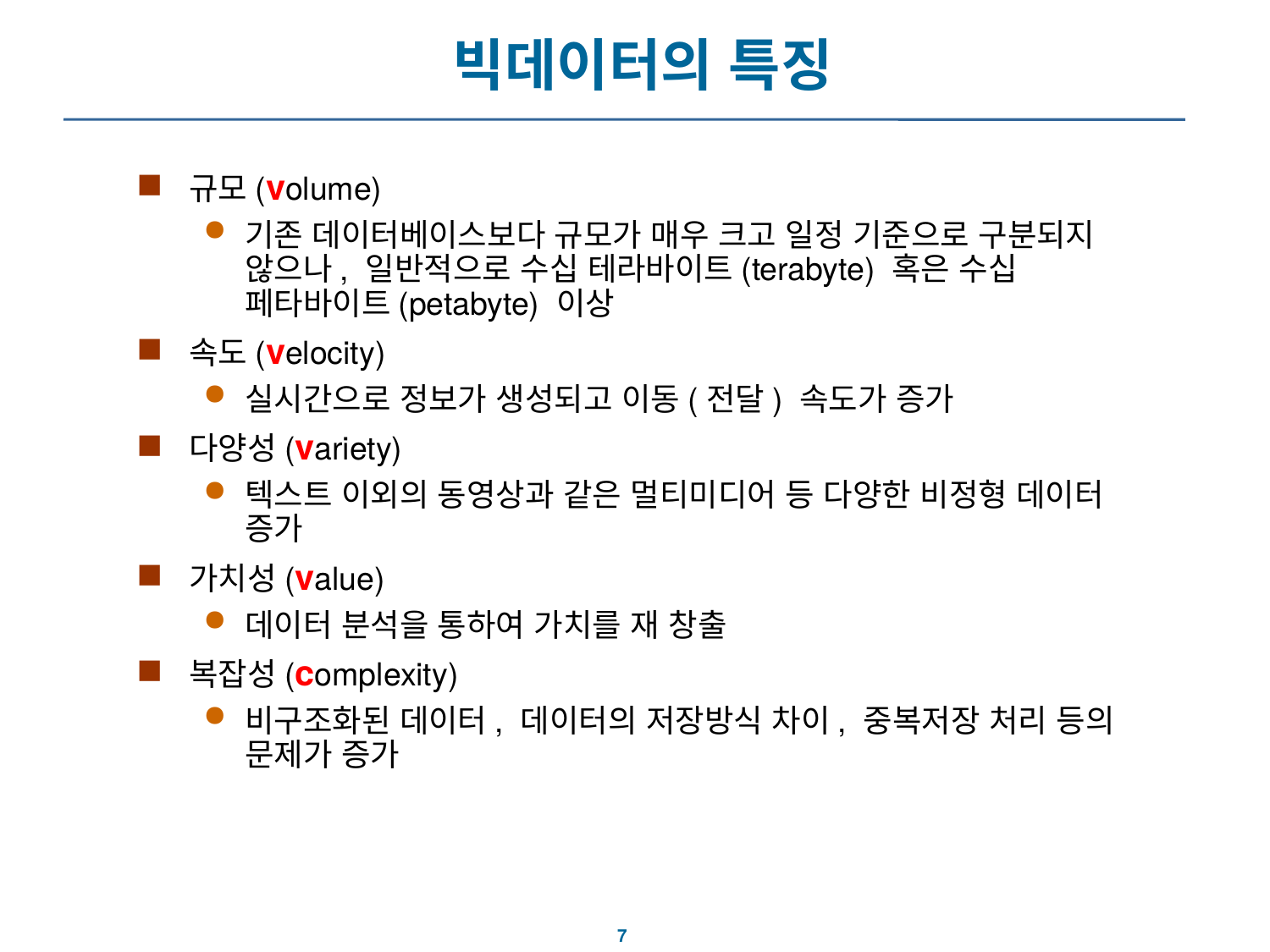

# 빅데이터의 특징
규모(volume)
기존 데이터베이스보다 규모가 매우 크고 일정 기준으로 구분되지 않으나, 일반적으로 수십 테라바이트(terabyte) 혹은 수십 페타바이트(petabyte) 이상
속도(velocity)
실시간으로 정보가 생성되고 이동(전달) 속도가 증가
다양성(variety)
텍스트 이외의 동영상과 같은 멀티미디어 등 다양한 비정형 데이터 증가
가치성(value)
데이터 분석을 통하여 가치를 재 창출
복잡성(complexity)
비구조화된 데이터, 데이터의 저장방식 차이, 중복저장 처리 등의 문제가 증가